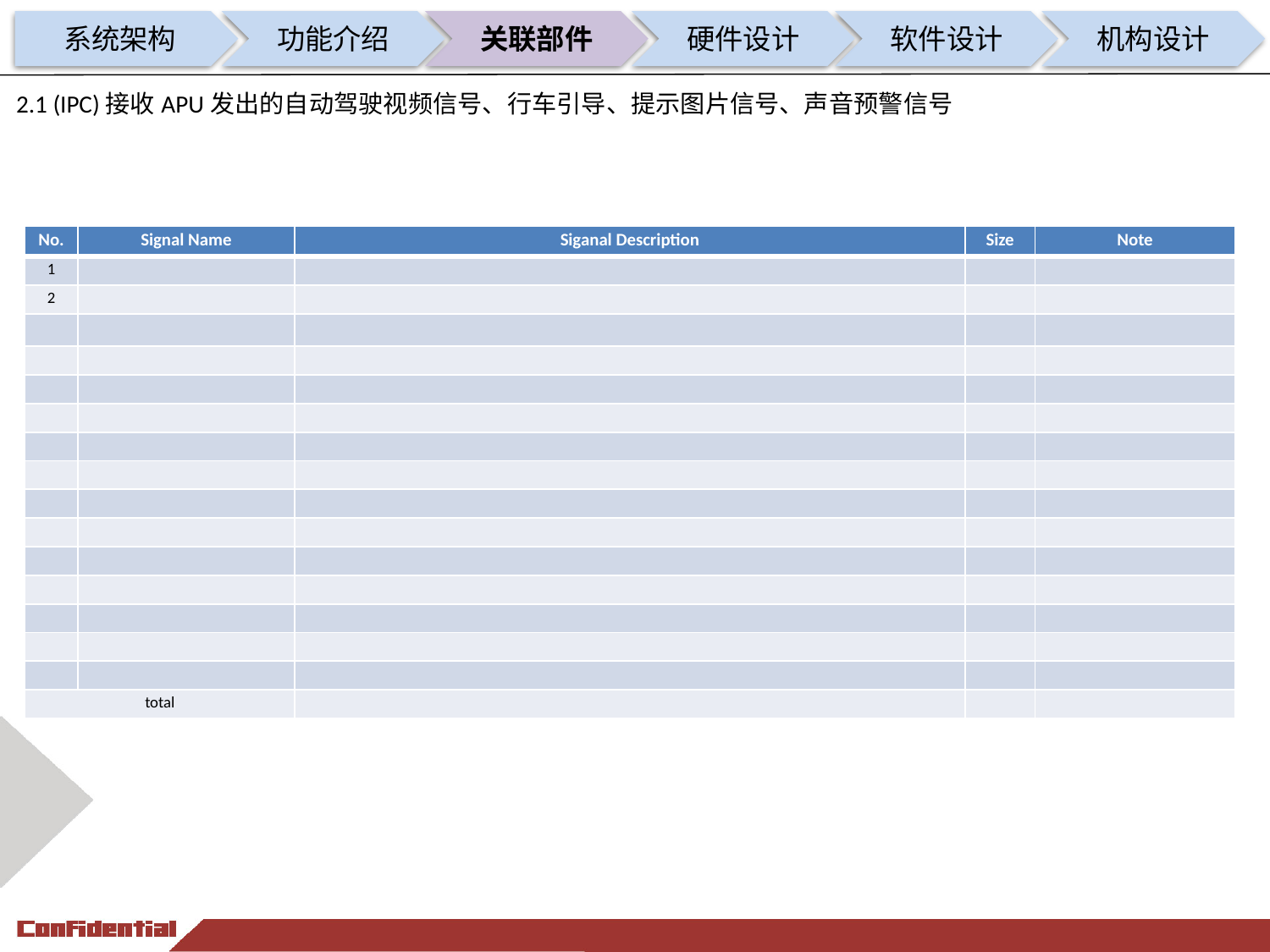

系统架构
功能介绍
关联部件
硬件设计
软件设计
机构设计
2.1 (IPC)接收APU发出的自动驾驶视频信号、行车引导、提示图片信号、声音预警信号
| No. | Signal Name | Siganal Description | Size | Note |
| --- | --- | --- | --- | --- |
| 1 |  |  |  |  |
| 2 |  |  |  |  |
|  |  |  |  |  |
|  |  |  |  |  |
|  |  |  |  |  |
|  |  |  |  |  |
|  |  |  |  |  |
|  |  |  |  |  |
|  |  |  |  |  |
|  |  |  |  |  |
|  |  |  |  |  |
|  |  |  |  |  |
|  |  |  |  |  |
|  |  |  |  |  |
|  |  |  |  |  |
| total |  |  |  |  |